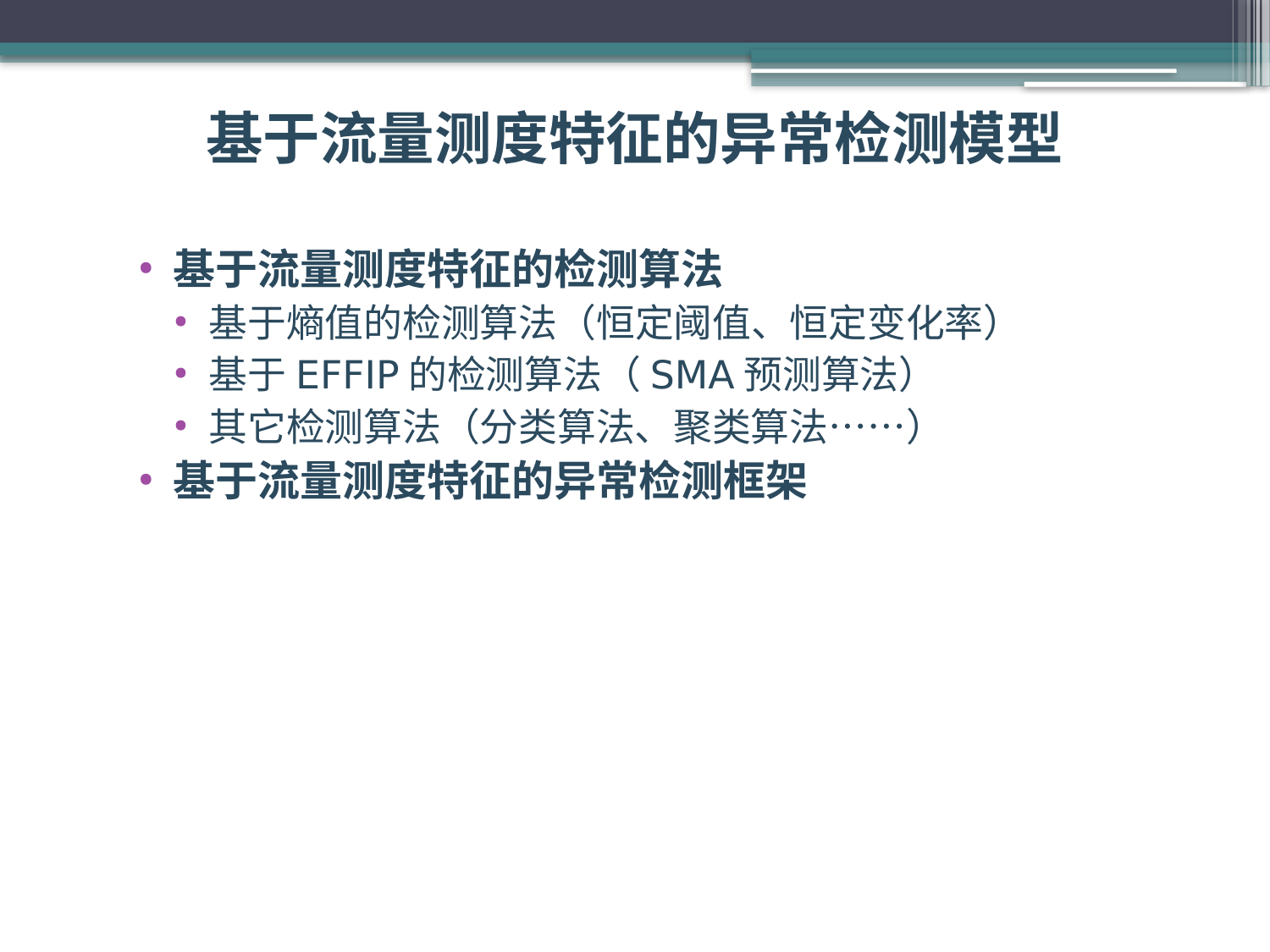

# 基于流量测度特征的异常检测模型
基于流量测度特征的检测算法
基于熵值的检测算法（恒定阈值、恒定变化率）
基于EFFIP的检测算法（SMA预测算法）
其它检测算法（分类算法、聚类算法……）
基于流量测度特征的异常检测框架